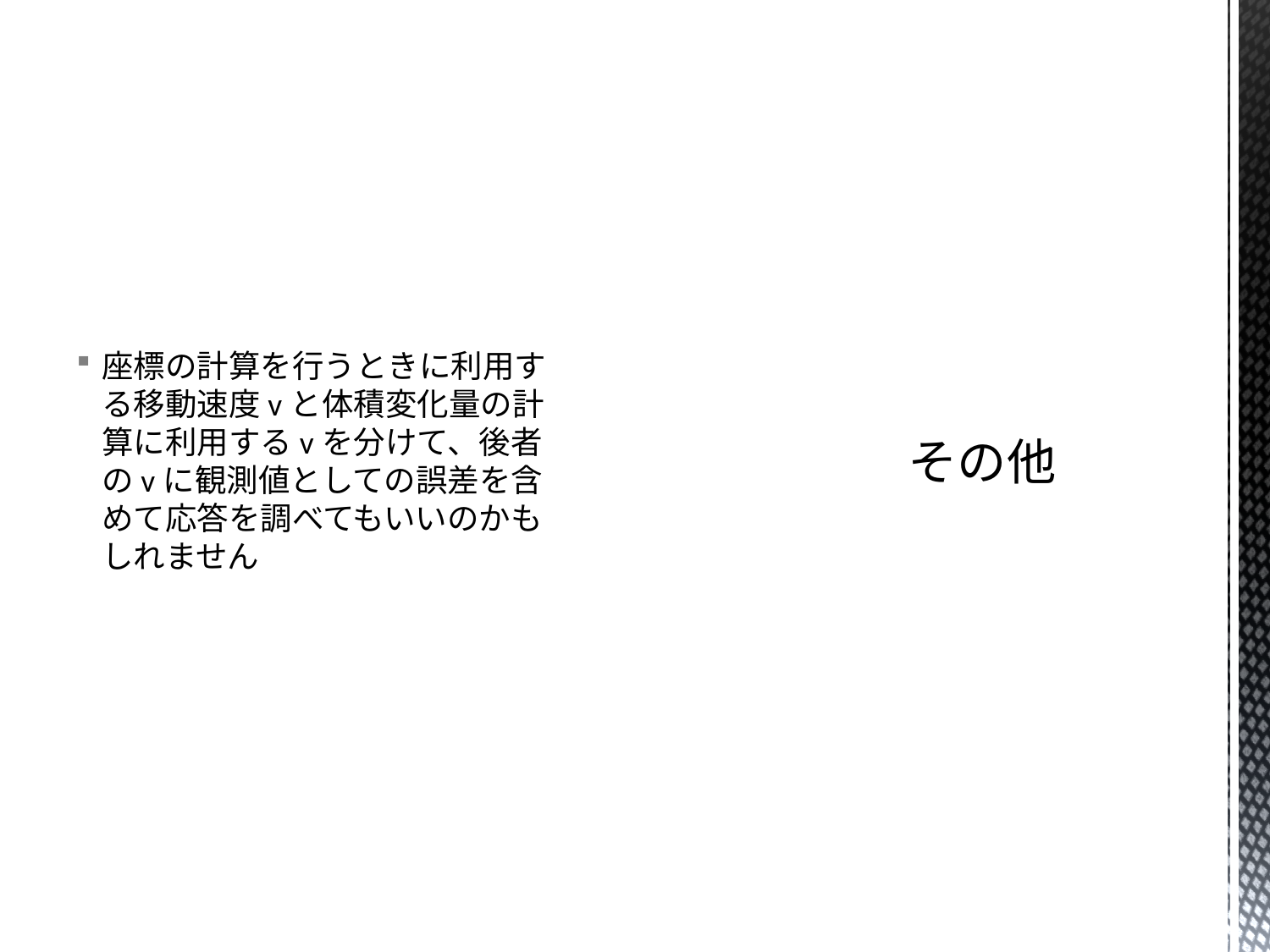

座標の計算を行うときに利用する移動速度vと体積変化量の計算に利用するvを分けて、後者のvに観測値としての誤差を含めて応答を調べてもいいのかもしれません
# その他